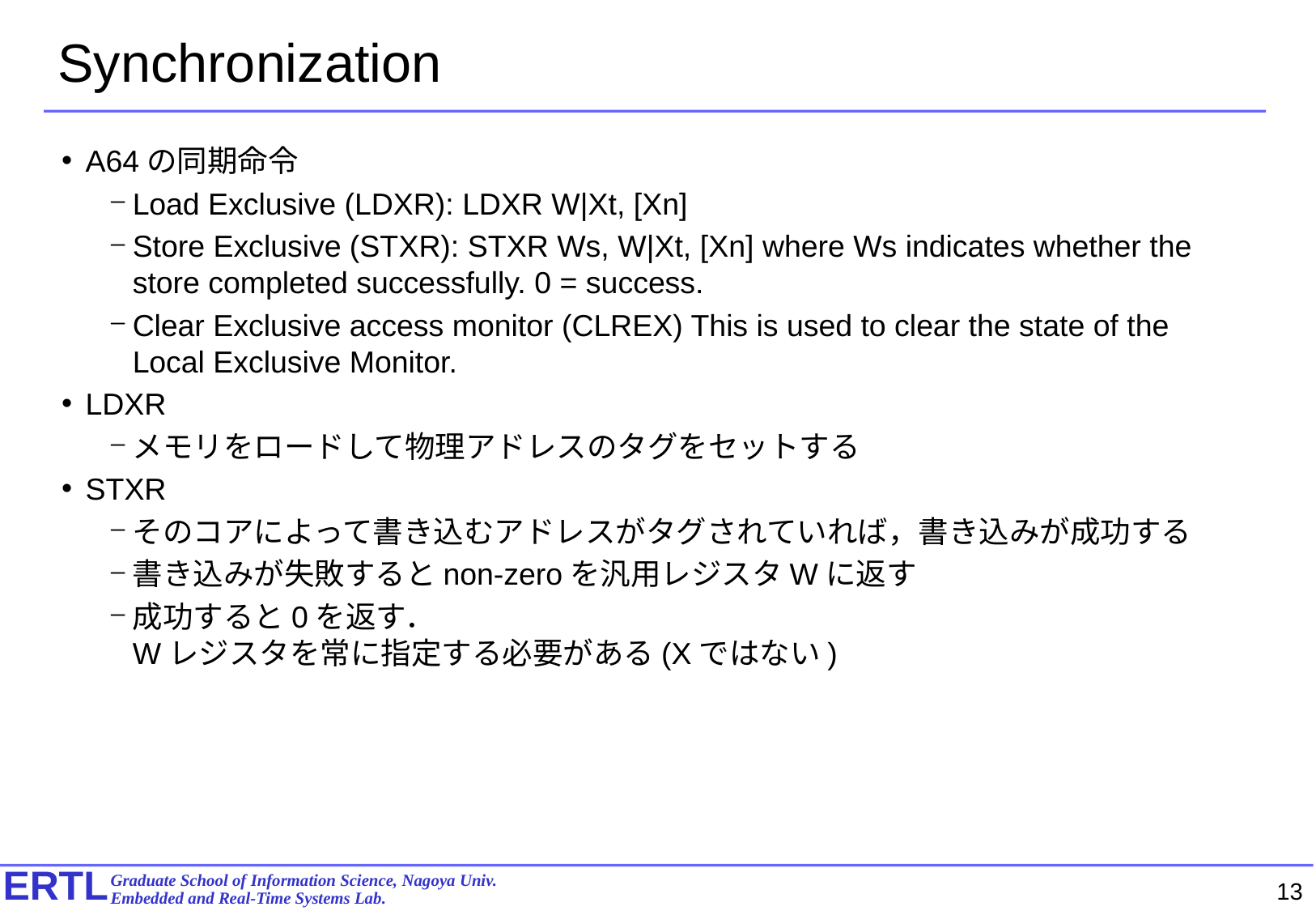

# Synchronization
A64の同期命令
Load Exclusive (LDXR): LDXR W|Xt, [Xn]
Store Exclusive (STXR): STXR Ws, W|Xt, [Xn] where Ws indicates whether the store completed successfully. 0 = success.
Clear Exclusive access monitor (CLREX) This is used to clear the state of the Local Exclusive Monitor.
LDXR
メモリをロードして物理アドレスのタグをセットする
STXR
そのコアによって書き込むアドレスがタグされていれば，書き込みが成功する
書き込みが失敗するとnon-zeroを汎用レジスタWに返す
成功すると0を返す．
Wレジスタを常に指定する必要がある(Xではない)
13